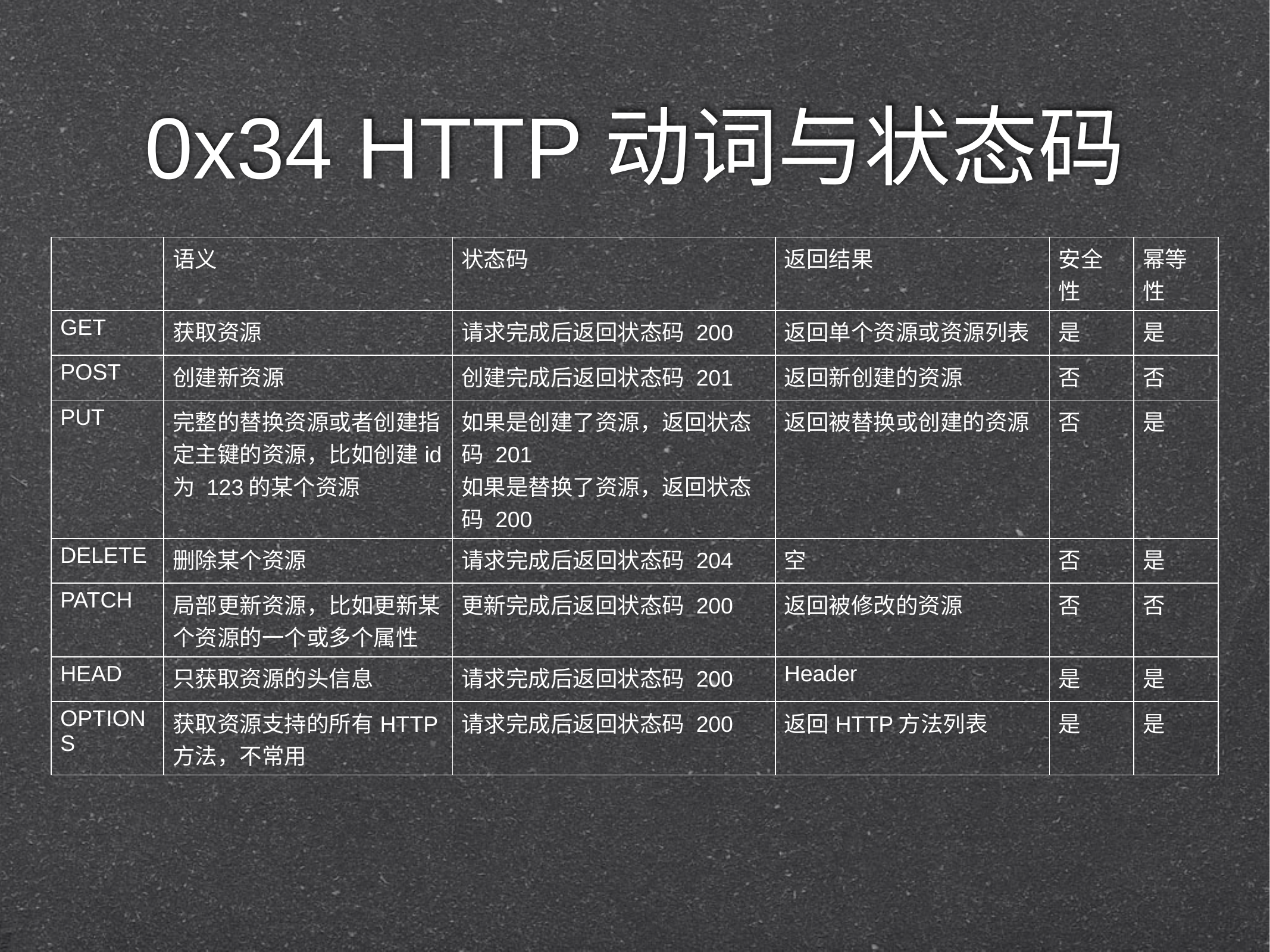

# 0x34 HTTP动词与状态码
|  | 语义 | 状态码 | 返回结果 | 安全性 | 幂等性 |
| --- | --- | --- | --- | --- | --- |
| GET | 获取资源 | 请求完成后返回状态码 200 | 返回单个资源或资源列表 | 是 | 是 |
| POST | 创建新资源 | 创建完成后返回状态码 201 | 返回新创建的资源 | 否 | 否 |
| PUT | 完整的替换资源或者创建指定主键的资源，比如创建id为 123的某个资源 | 如果是创建了资源，返回状态码 201 如果是替换了资源，返回状态码 200 | 返回被替换或创建的资源 | 否 | 是 |
| DELETE | 删除某个资源 | 请求完成后返回状态码 204 | 空 | 否 | 是 |
| PATCH | 局部更新资源，比如更新某个资源的一个或多个属性 | 更新完成后返回状态码 200 | 返回被修改的资源 | 否 | 否 |
| HEAD | 只获取资源的头信息 | 请求完成后返回状态码 200 | Header | 是 | 是 |
| OPTIONS | 获取资源支持的所有HTTP方法，不常用 | 请求完成后返回状态码 200 | 返回HTTP方法列表 | 是 | 是 |